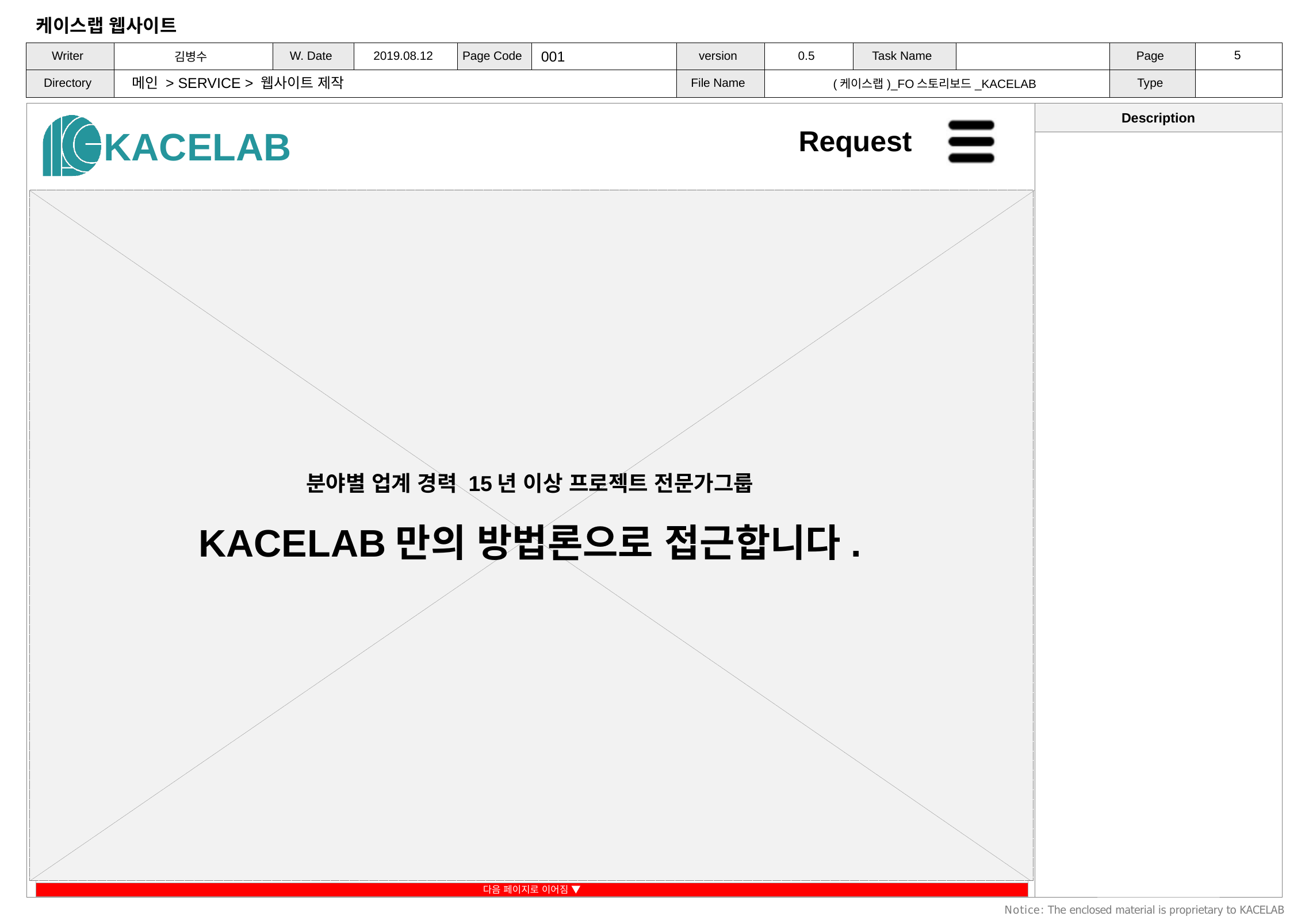

001
메인 > SERVICE > 웹사이트 제작

분야별 업계 경력 15년 이상 프로젝트 전문가그룹
KACELAB만의 방법론으로 접근합니다.